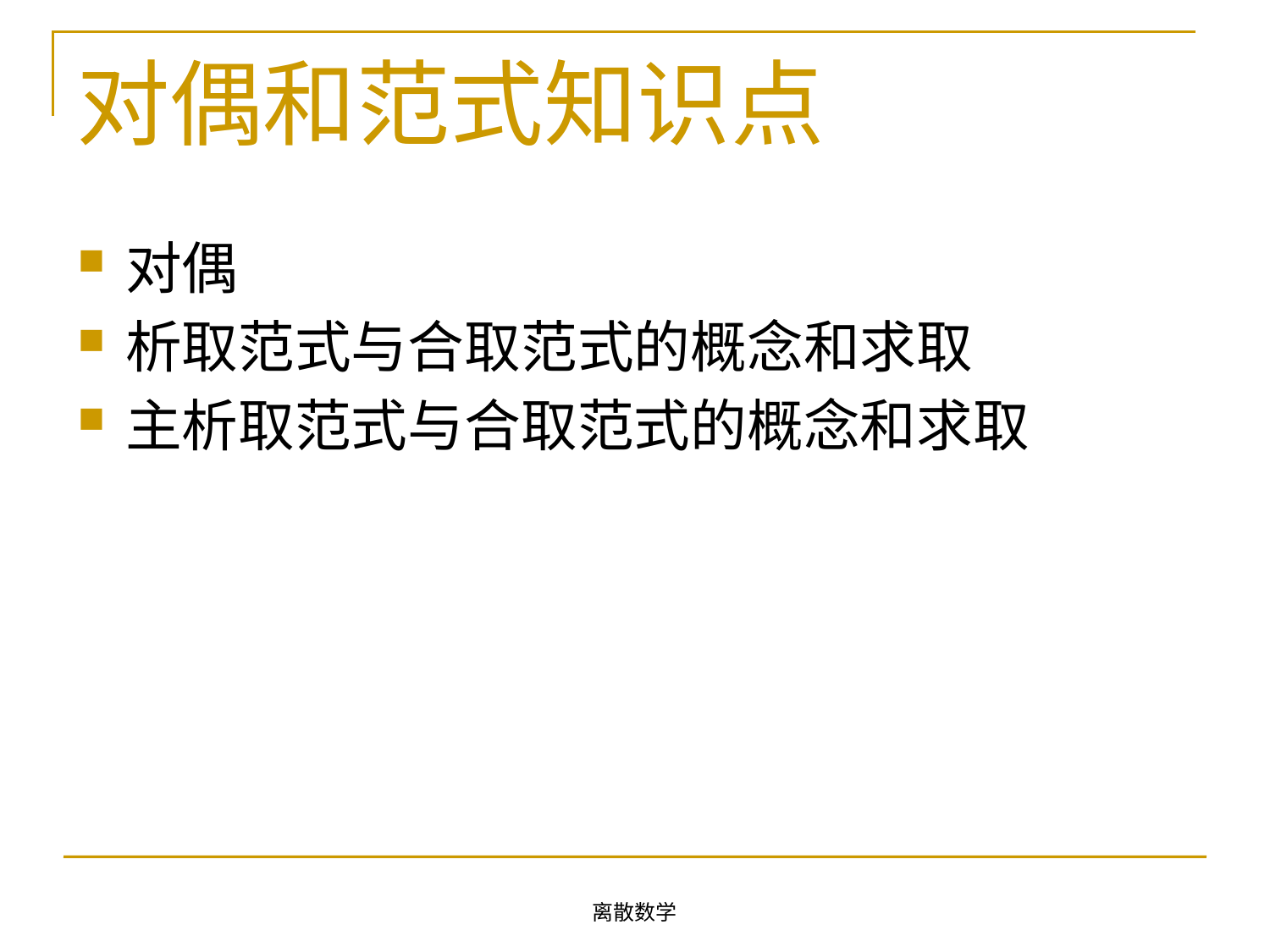

# 对偶和范式知识点
对偶
析取范式与合取范式的概念和求取
主析取范式与合取范式的概念和求取

78
离散数学